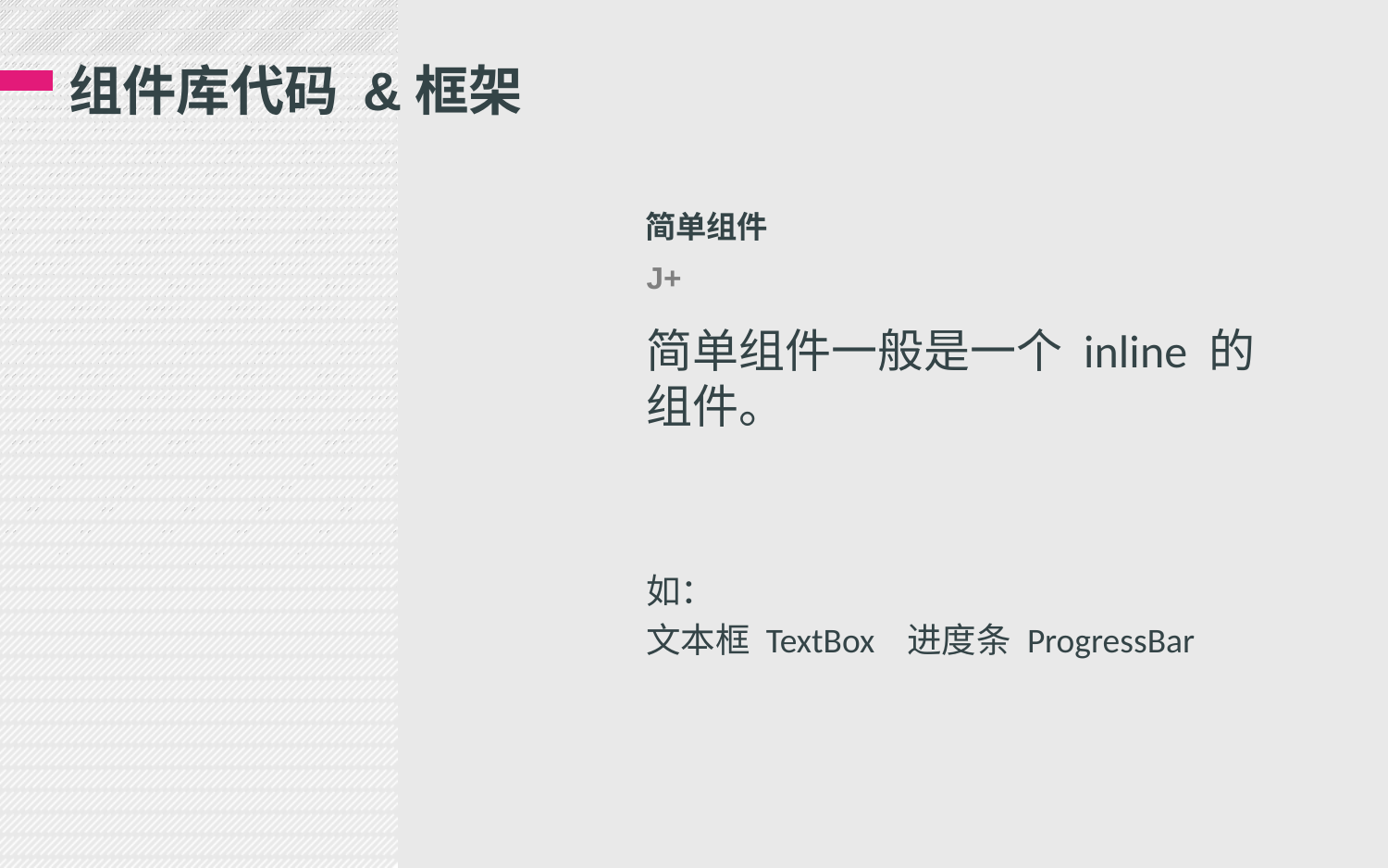

# 组件库代码 &框架
简单组件
J+
简单组件一般是一个 inline 的组件。

如：
文本框 TextBox   进度条 ProgressBar